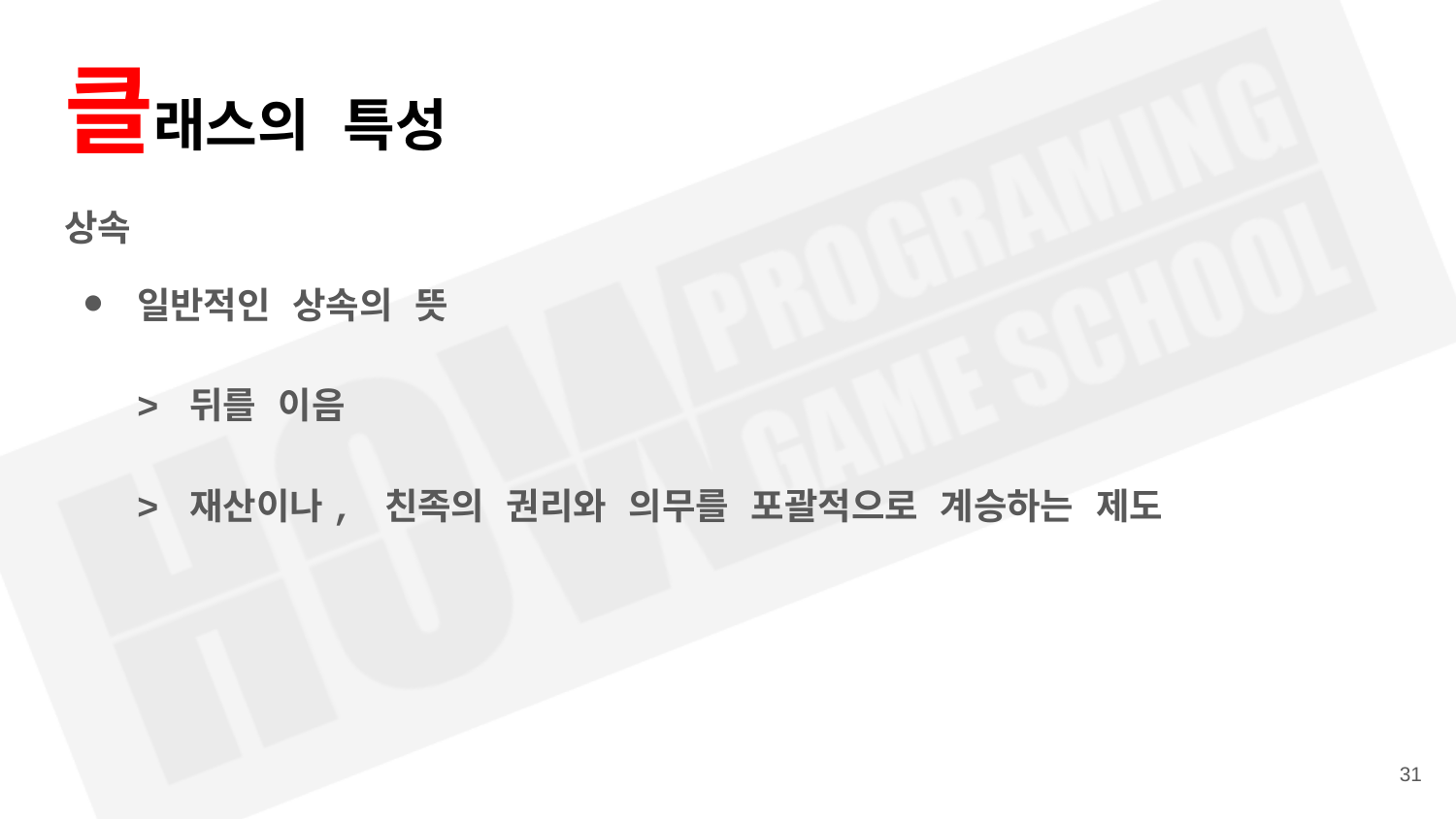

# 클래스의 특성
상속
일반적인 상속의 뜻
> 뒤를 이음
> 재산이나, 친족의 권리와 의무를 포괄적으로 계승하는 제도
31